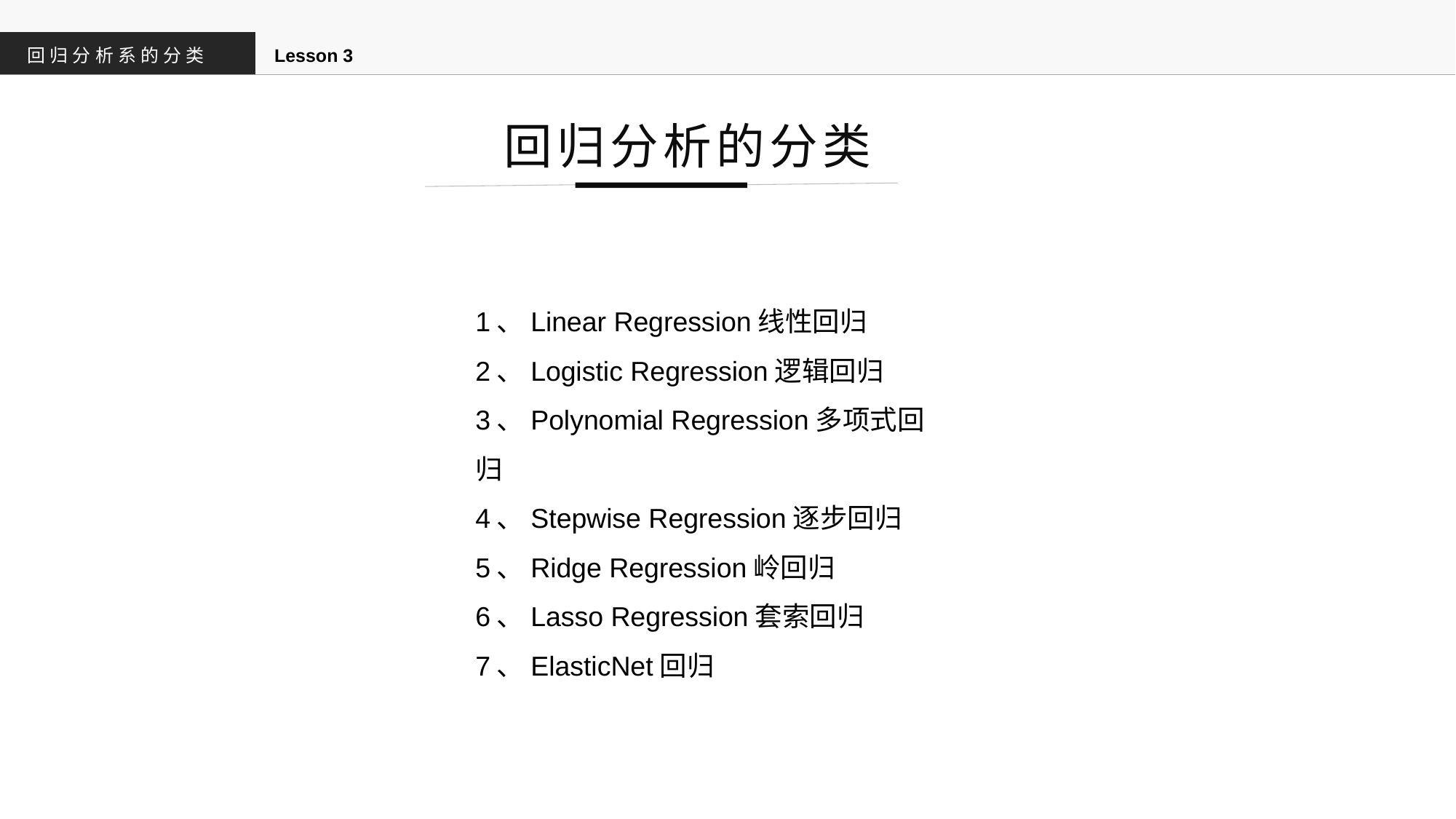

回归分析系的分类
Lesson 3
回归分析的分类

1、Linear Regression线性回归
2、Logistic Regression逻辑回归
3、Polynomial Regression多项式回归
4、Stepwise Regression逐步回归
5、Ridge Regression岭回归
6、Lasso Regression套索回归
7、ElasticNet回归